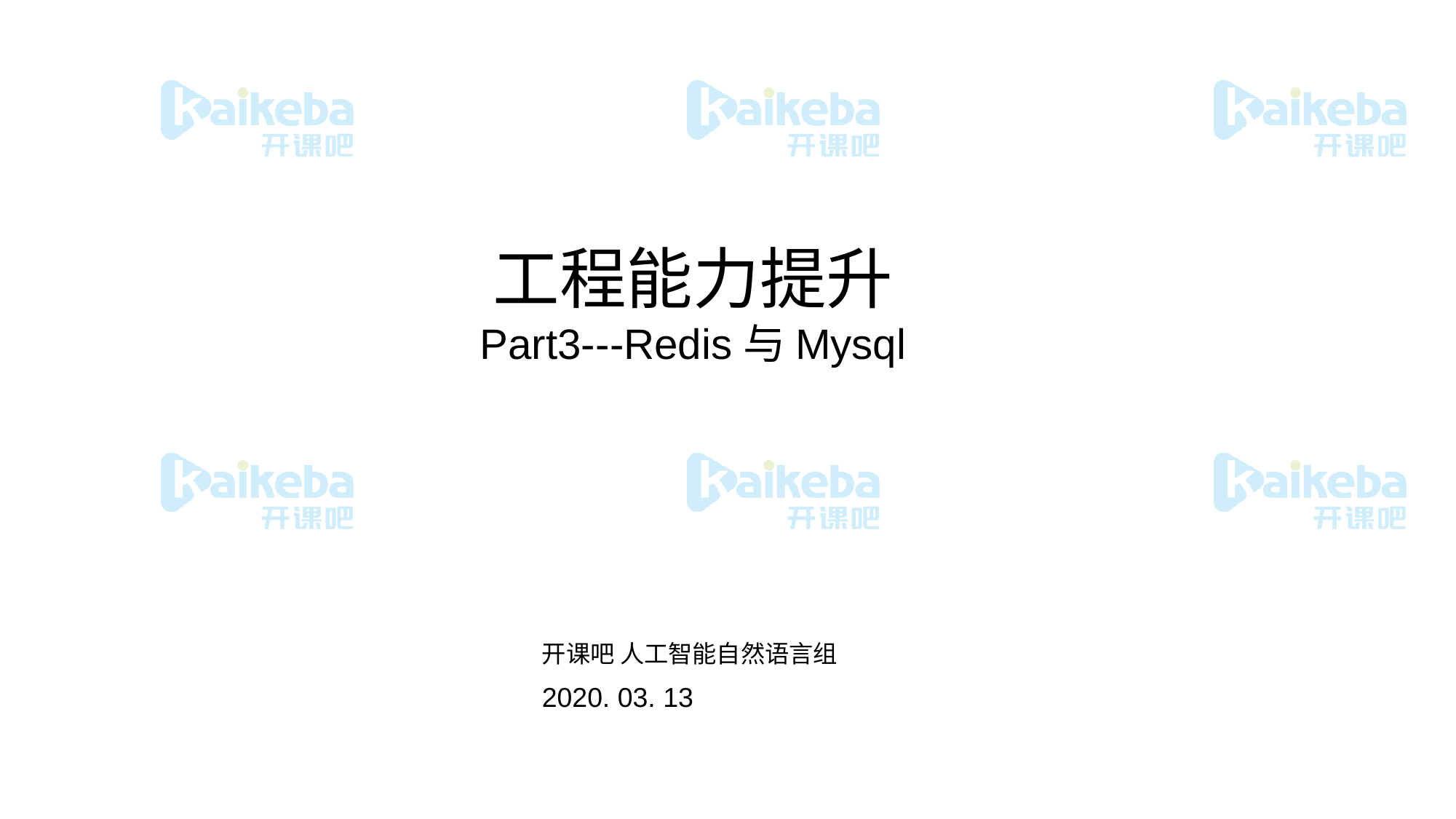

工程能力提升
Part3---Redis与Mysql
开课吧 人工智能自然语言组
2020. 03. 13